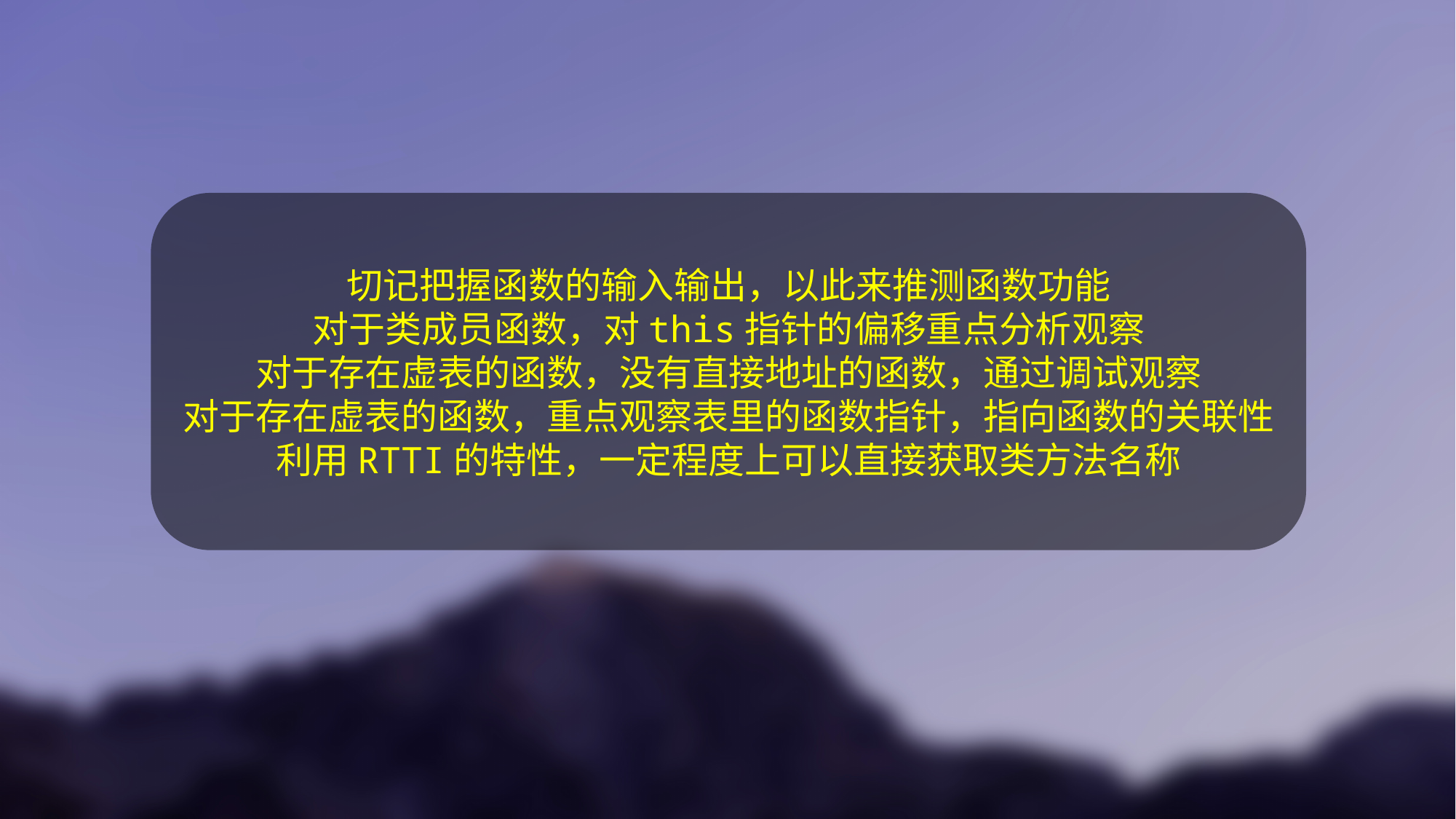

切记把握函数的输入输出，以此来推测函数功能
对于类成员函数，对this指针的偏移重点分析观察
对于存在虚表的函数，没有直接地址的函数，通过调试观察
对于存在虚表的函数，重点观察表里的函数指针，指向函数的关联性
利用RTTI的特性，一定程度上可以直接获取类方法名称